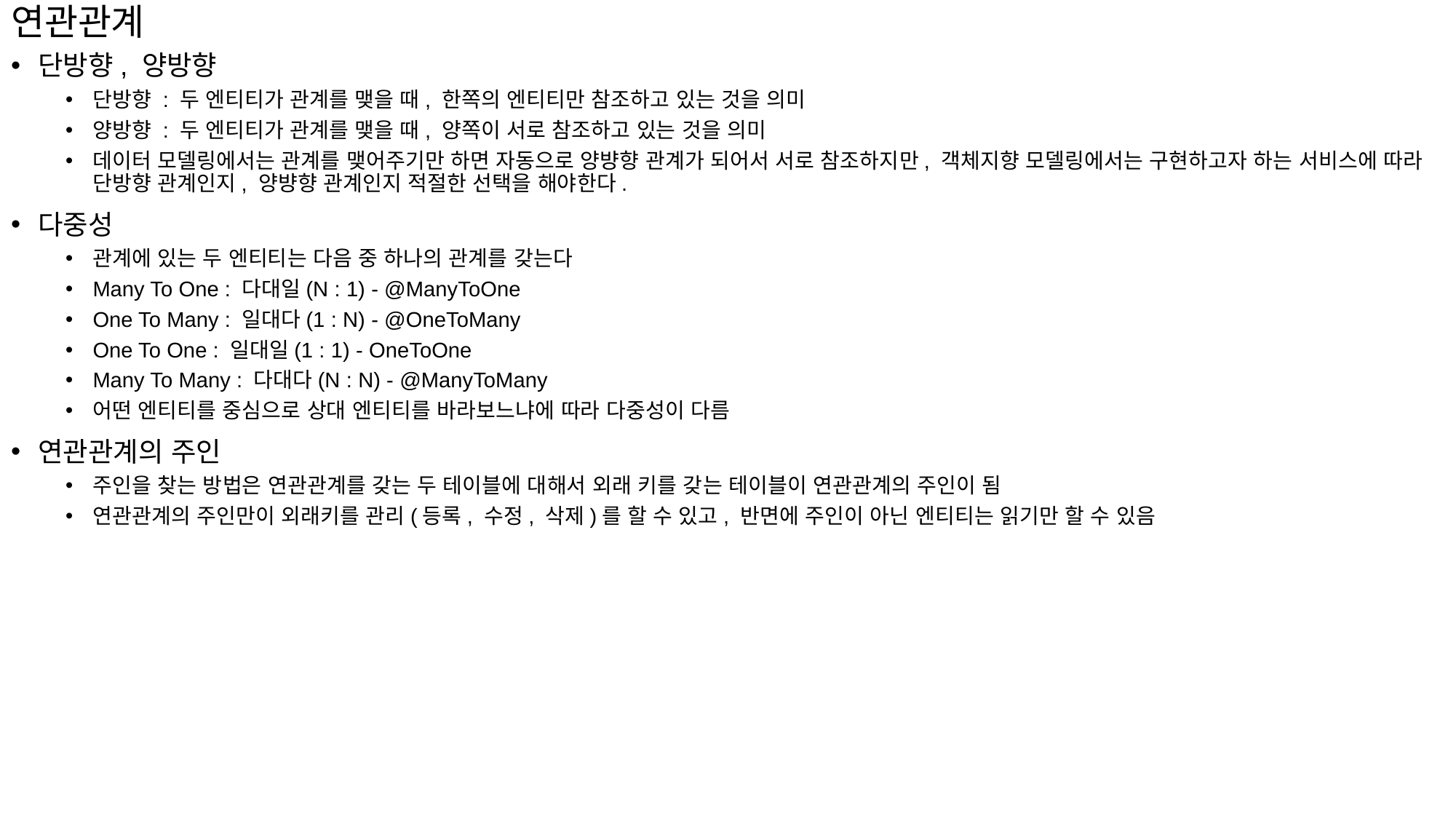

연관관계
단방향, 양방향
단방향 : 두 엔티티가 관계를 맺을 때, 한쪽의 엔티티만 참조하고 있는 것을 의미
양방향 : 두 엔티티가 관계를 맺을 때, 양쪽이 서로 참조하고 있는 것을 의미
데이터 모델링에서는 관계를 맺어주기만 하면 자동으로 양뱡향 관계가 되어서 서로 참조하지만, 객체지향 모델링에서는 구현하고자 하는 서비스에 따라 단방향 관계인지, 양뱡향 관계인지 적절한 선택을 해야한다.
다중성
관계에 있는 두 엔티티는 다음 중 하나의 관계를 갖는다
Many To One : 다대일(N : 1) - @ManyToOne
One To Many : 일대다(1 : N) - @OneToMany
One To One : 일대일(1 : 1) - OneToOne
Many To Many : 다대다(N : N) - @ManyToMany
어떤 엔티티를 중심으로 상대 엔티티를 바라보느냐에 따라 다중성이 다름
연관관계의 주인
주인을 찾는 방법은 연관관계를 갖는 두 테이블에 대해서 외래 키를 갖는 테이블이 연관관계의 주인이 됨
연관관계의 주인만이 외래키를 관리(등록, 수정, 삭제)를 할 수 있고, 반면에 주인이 아닌 엔티티는 읽기만 할 수 있음